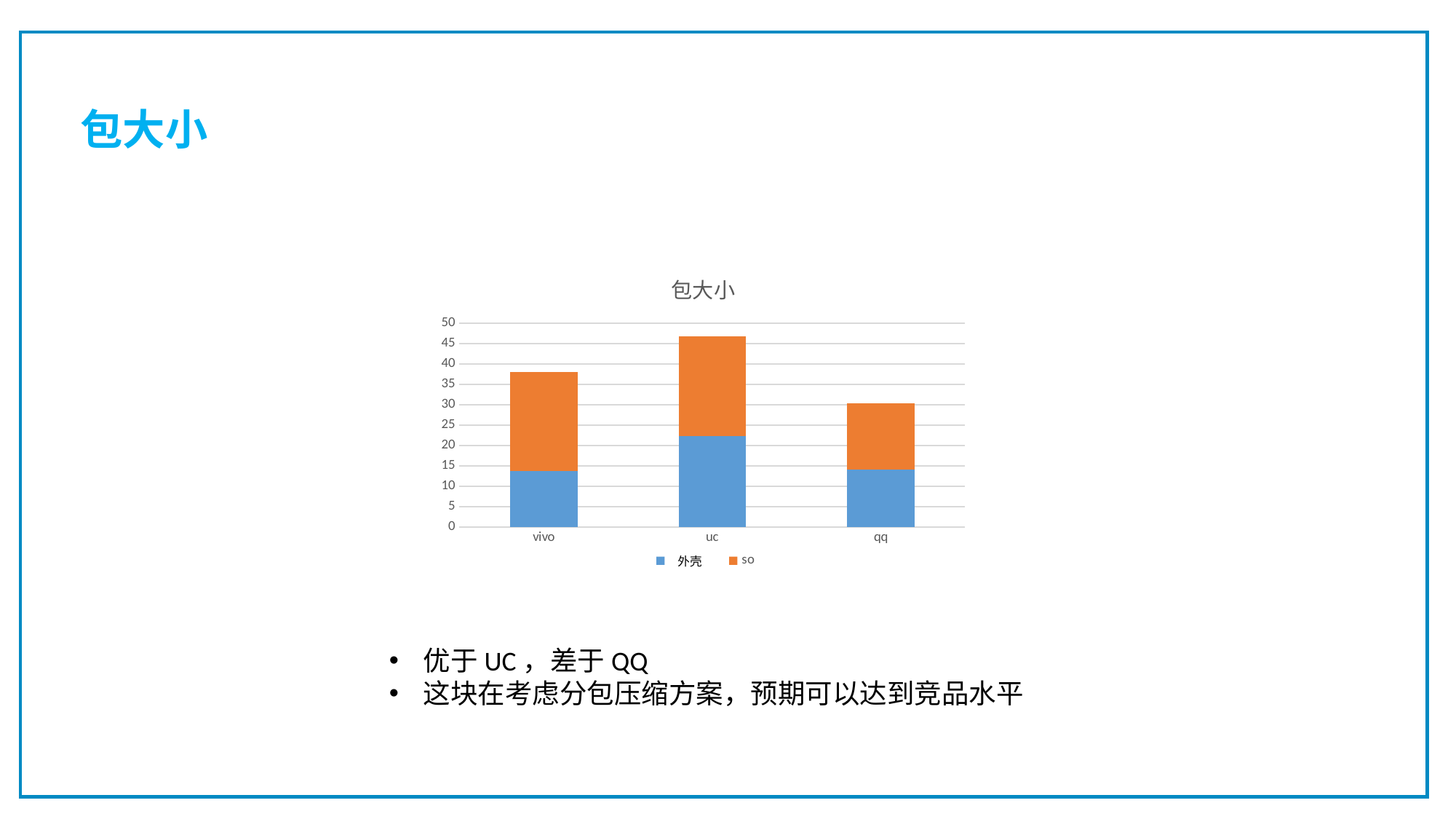

包大小

### Chart: 包大小

| Category | apk | so |
|---|---|---|
| vivo | 13.7 | 24.4 |
| uc | 22.4 | 24.4 |
| qq | 14.0 | 16.3 |
外壳
优于UC，差于QQ
这块在考虑分包压缩方案，预期可以达到竞品水平